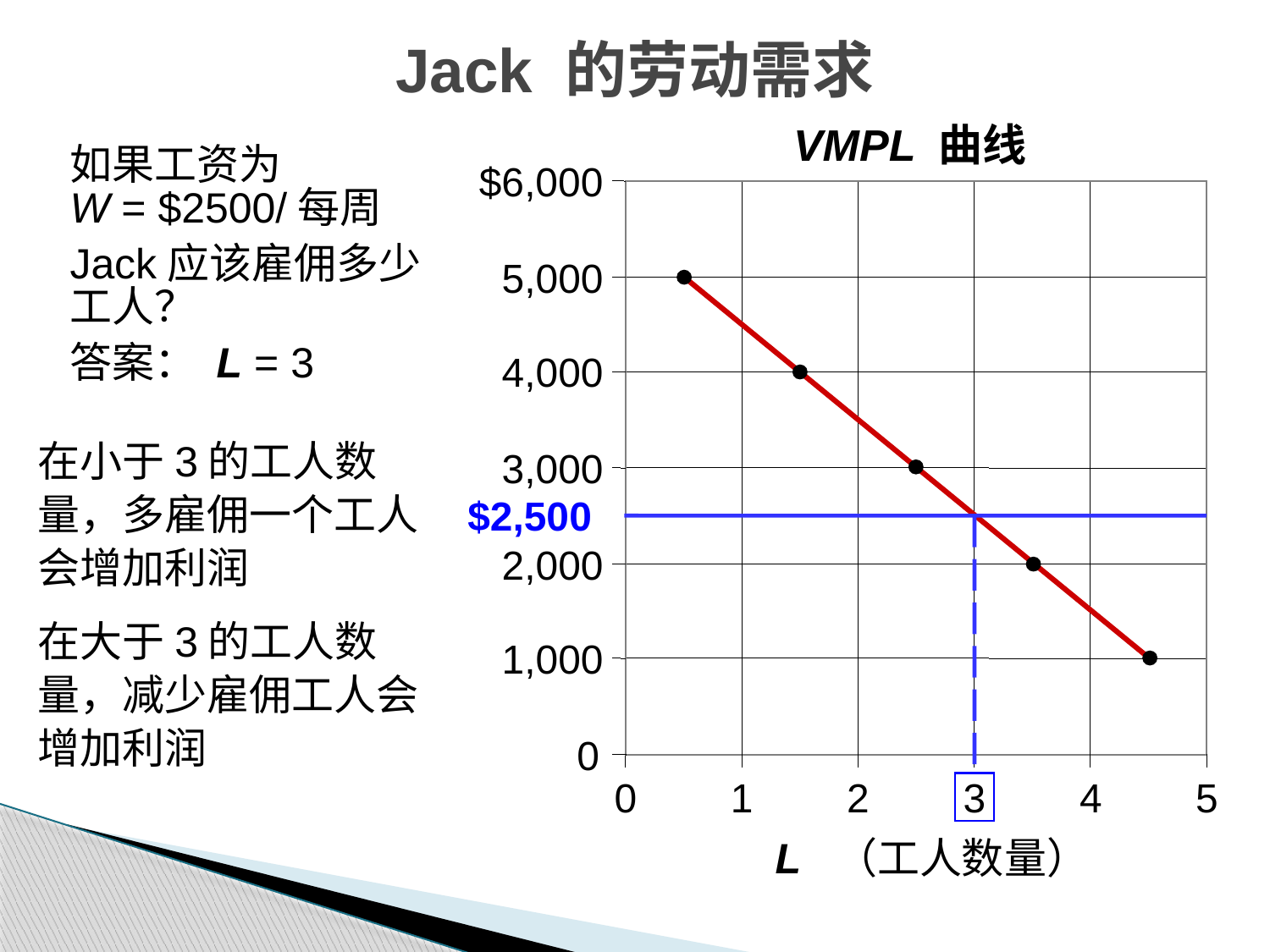

Jack 的劳动需求
VMPL 曲线
如果工资为
W = $2500/每周
Jack应该雇佣多少工人？
答案： L = 3

$6,000
5,000
4,000
3,000
2,000
1,000
0

在小于3的工人数量，多雇佣一个工人会增加利润

$2,500

在大于3的工人数量，减少雇佣工人会增加利润

0
1
2
3
4
5
L  （工人数量）